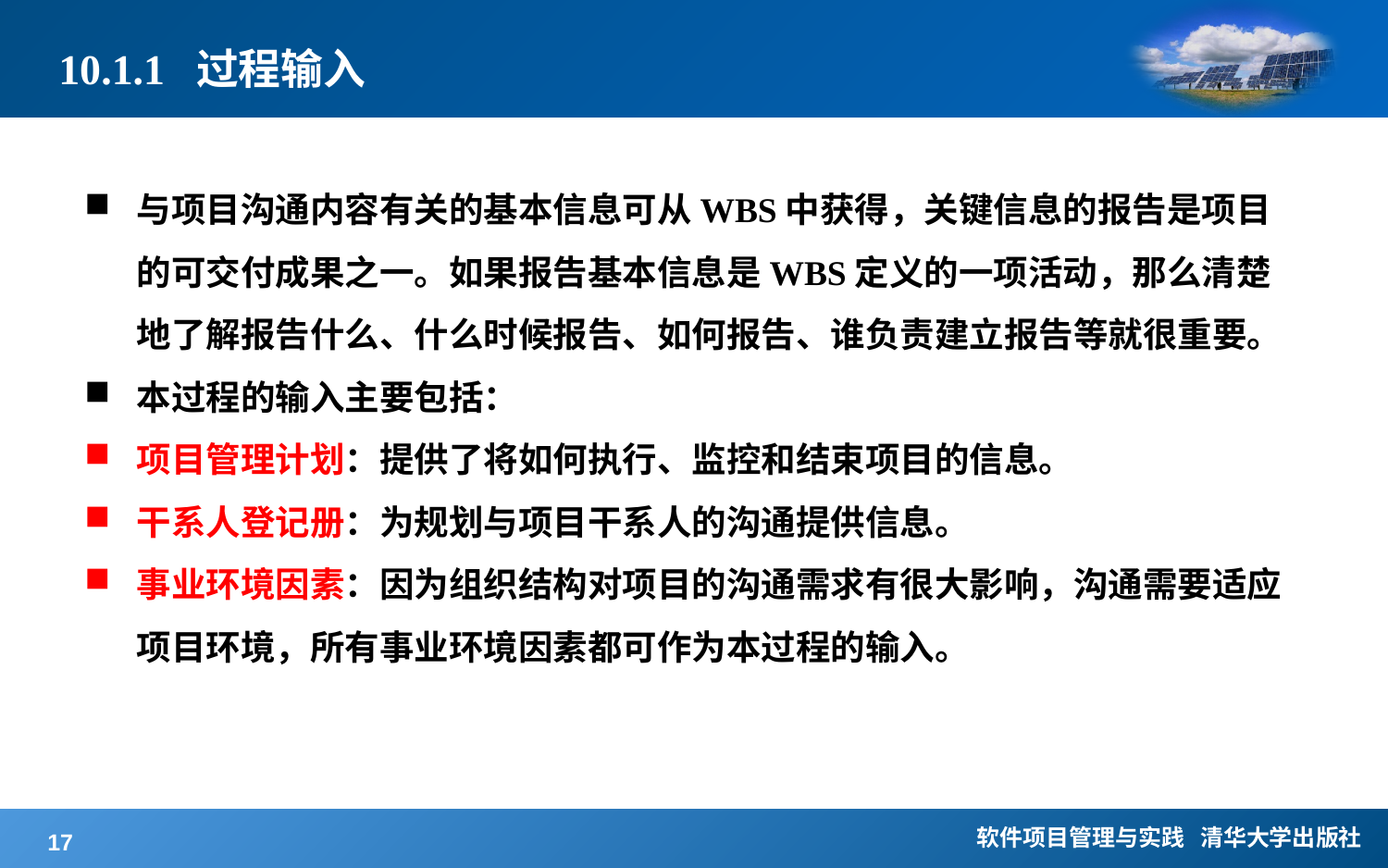

# 10.1.1  过程输入
与项目沟通内容有关的基本信息可从WBS中获得，关键信息的报告是项目的可交付成果之一。如果报告基本信息是WBS定义的一项活动，那么清楚地了解报告什么、什么时候报告、如何报告、谁负责建立报告等就很重要。
本过程的输入主要包括：
项目管理计划：提供了将如何执行、监控和结束项目的信息。
干系人登记册：为规划与项目干系人的沟通提供信息。
事业环境因素：因为组织结构对项目的沟通需求有很大影响，沟通需要适应项目环境，所有事业环境因素都可作为本过程的输入。